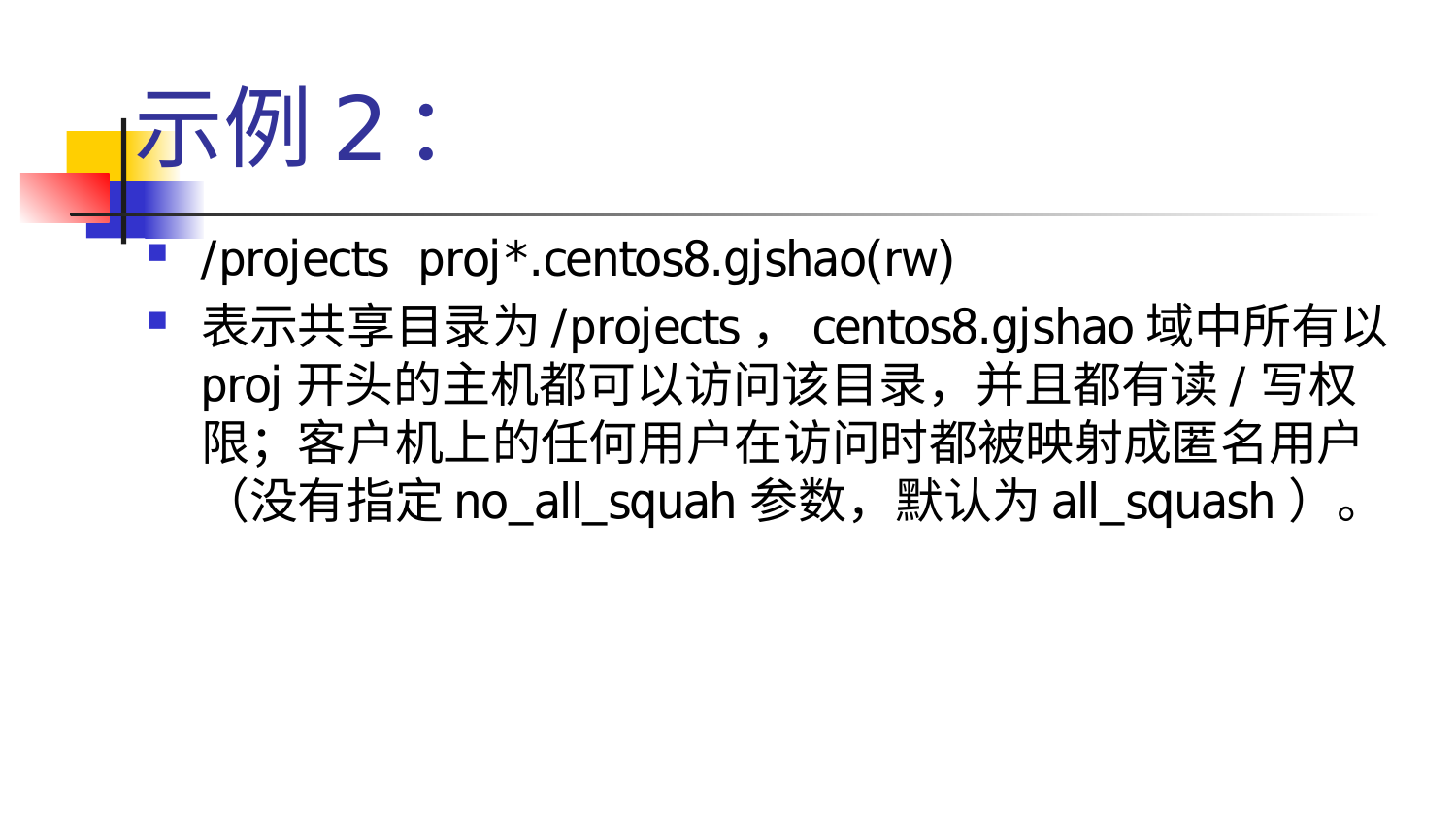

# 示例2：
/projects  proj*.centos8.gjshao(rw)
表示共享目录为/projects，centos8.gjshao域中所有以proj开头的主机都可以访问该目录，并且都有读/写权限；客户机上的任何用户在访问时都被映射成匿名用户（没有指定no_all_squah参数，默认为all_squash）。